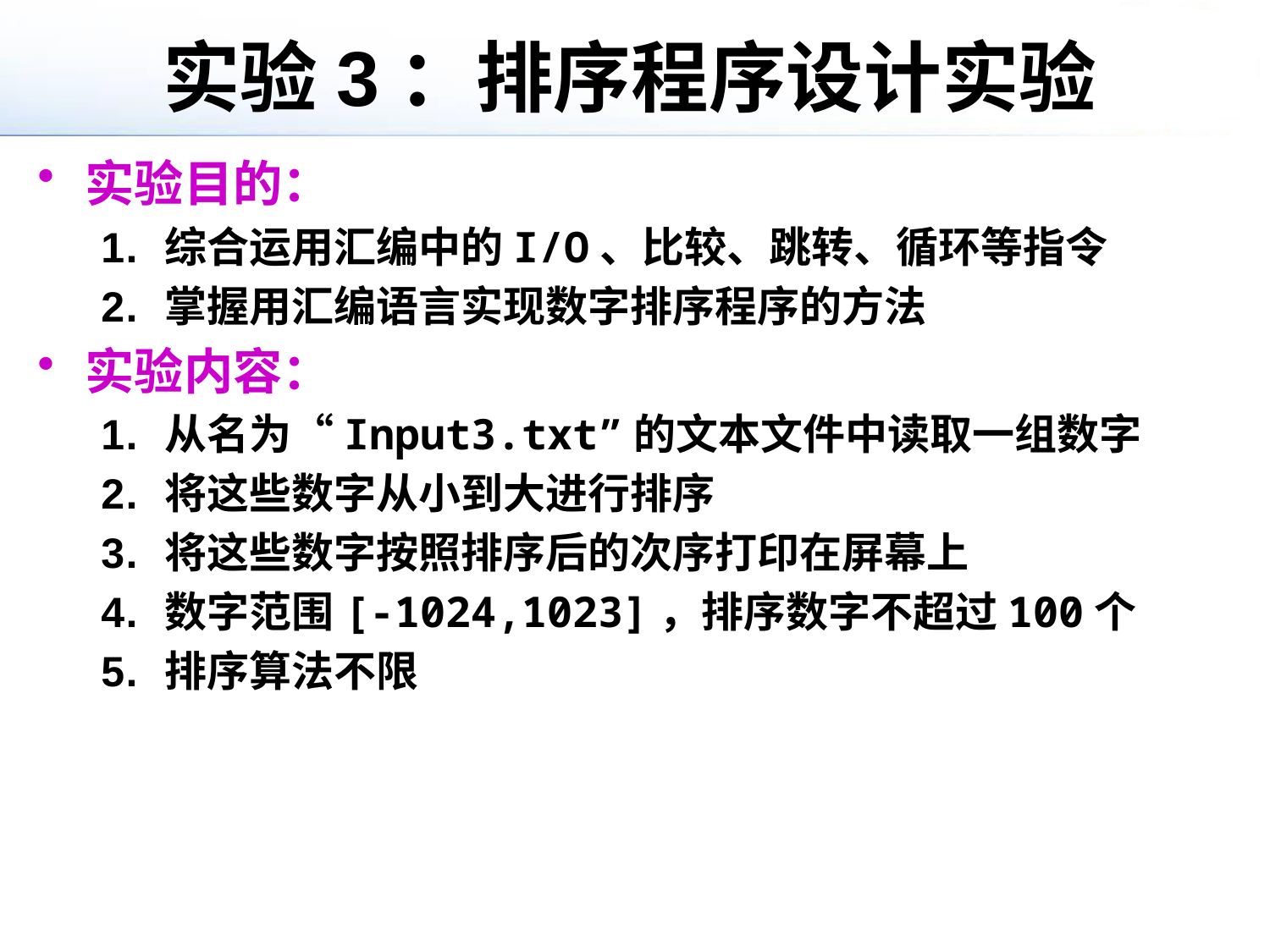

# 实验3：排序程序设计实验
实验目的：
综合运用汇编中的I/O、比较、跳转、循环等指令
掌握用汇编语言实现数字排序程序的方法
实验内容：
从名为“Input3.txt”的文本文件中读取一组数字
将这些数字从小到大进行排序
将这些数字按照排序后的次序打印在屏幕上
数字范围[-1024,1023]，排序数字不超过100个
排序算法不限